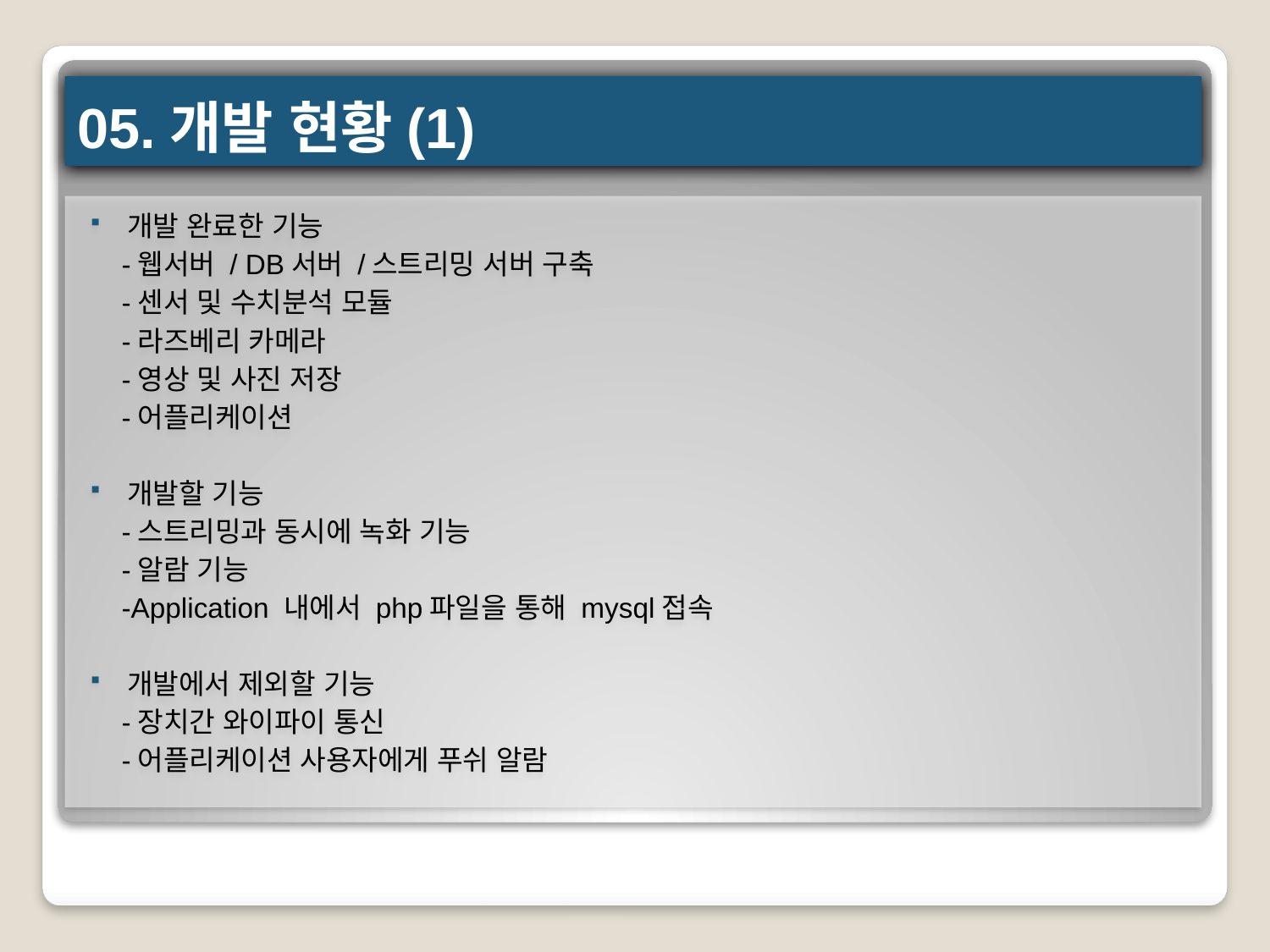

# 05.개발 현황(1)
개발 완료한 기능
    -웹서버 / DB서버 /스트리밍 서버 구축
    -센서 및 수치분석 모듈
    -라즈베리 카메라
    -영상 및 사진 저장
    -어플리케이션

개발할 기능
    -스트리밍과 동시에 녹화 기능
    -알람 기능
    -Application 내에서 php파일을 통해 mysql접속

개발에서 제외할 기능
    -장치간 와이파이 통신
    -어플리케이션 사용자에게 푸쉬 알람